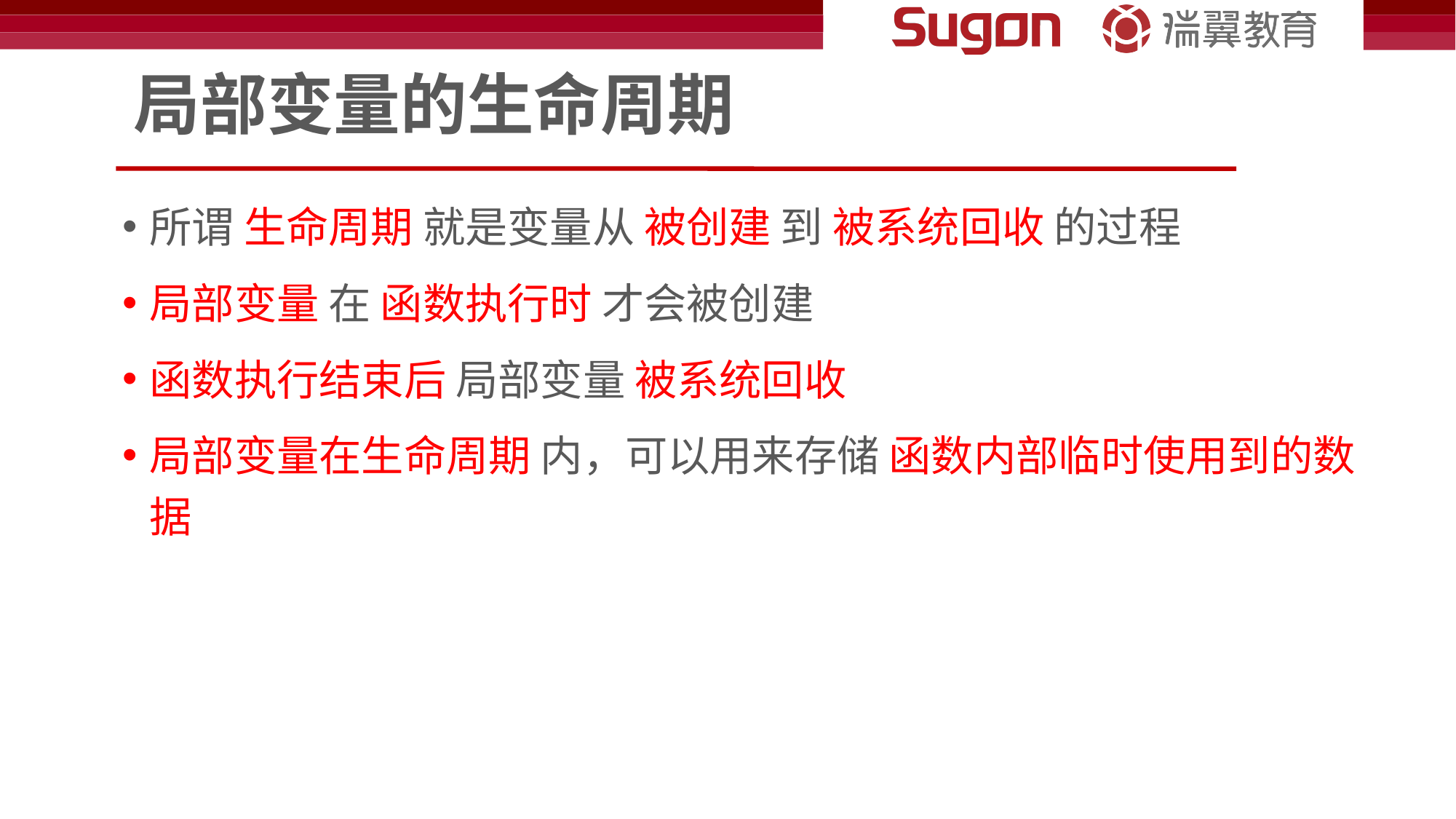

# 局部变量的生命周期
所谓 生命周期 就是变量从 被创建 到 被系统回收 的过程
局部变量 在 函数执行时 才会被创建
函数执行结束后 局部变量 被系统回收
局部变量在生命周期 内，可以用来存储 函数内部临时使用到的数据